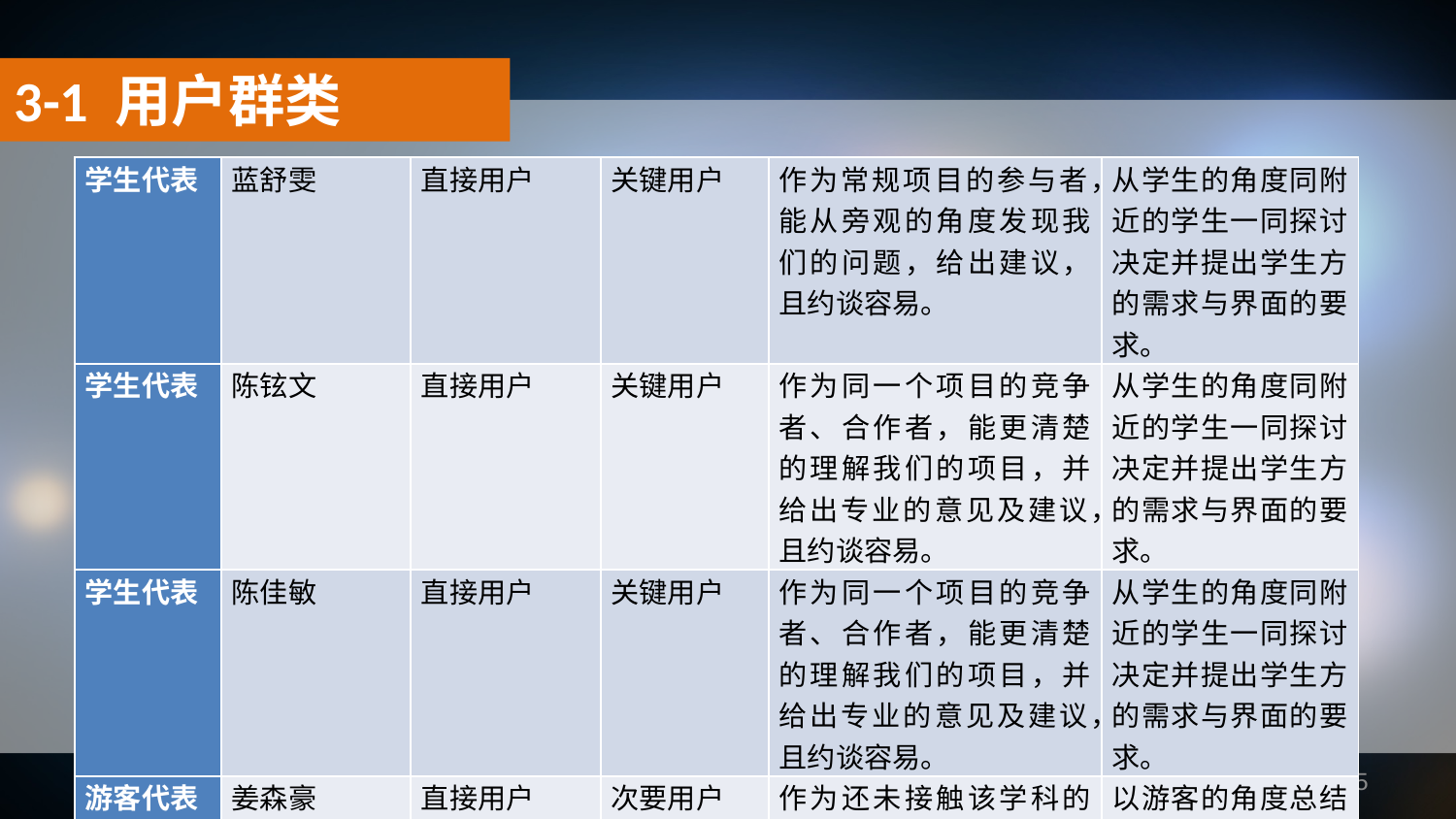

3-1 用户群类

| 学生代表 | 蓝舒雯 | 直接用户 | 关键用户 | 作为常规项目的参与者，能从旁观的角度发现我们的问题，给出建议，且约谈容易。 | 从学生的角度同附近的学生一同探讨决定并提出学生方的需求与界面的要求。 |
| --- | --- | --- | --- | --- | --- |
| 学生代表 | 陈铉文 | 直接用户 | 关键用户 | 作为同一个项目的竞争者、合作者，能更清楚的理解我们的项目，并给出专业的意见及建议，且约谈容易。 | 从学生的角度同附近的学生一同探讨决定并提出学生方的需求与界面的要求。 |
| 学生代表 | 陈佳敏 | 直接用户 | 关键用户 | 作为同一个项目的竞争者、合作者，能更清楚的理解我们的项目，并给出专业的意见及建议，且约谈容易。 | 从学生的角度同附近的学生一同探讨决定并提出学生方的需求与界面的要求。 |
| 游客代表 | 姜森豪 | 直接用户 | 次要用户 | 作为还未接触该学科的学生，有一定的兴趣，能够提出建设性意见，扩大宣传且约谈容易。 | 以游客的角度总结游客方的需求并提出建议。 |
2019/1/2
15